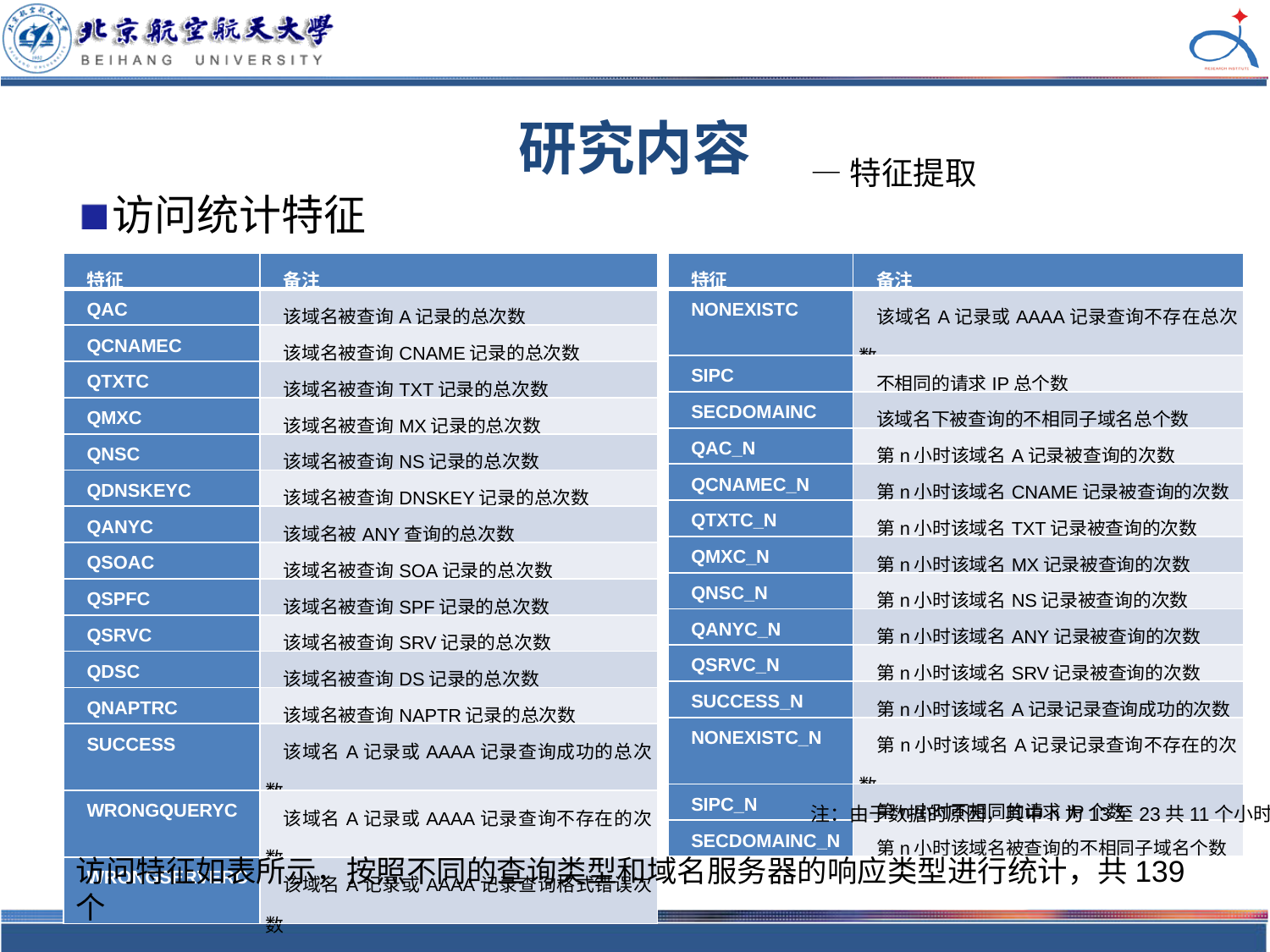

# 研究内容
—特征提取
访问统计特征
| 特征 | 备注 |
| --- | --- |
| qac | 该域名被查询A记录的总次数 |
| qcnamec | 该域名被查询CNAME记录的总次数 |
| qtxtc | 该域名被查询TXT记录的总次数 |
| qmxc | 该域名被查询MX记录的总次数 |
| qnsc | 该域名被查询NS记录的总次数 |
| qdnskeyc | 该域名被查询DNSKEY记录的总次数 |
| qanyc | 该域名被ANY查询的总次数 |
| qsoac | 该域名被查询SOA记录的总次数 |
| qspfc | 该域名被查询SPF记录的总次数 |
| qsrvc | 该域名被查询SRV记录的总次数 |
| qdsc | 该域名被查询DS记录的总次数 |
| qnaptrc | 该域名被查询NAPTR记录的总次数 |
| success | 该域名A记录或AAAA记录查询成功的总次数 |
| wrongqueryc | 该域名A记录或AAAA记录查询不存在的次数 |
| wrongserverc | 该域名A记录或AAAA记录查询格式错误次数 |
| 特征 | 备注 |
| --- | --- |
| nonexistc | 该域名A记录或AAAA记录查询不存在总次数 |
| sipc | 不相同的请求IP总个数 |
| secdomainc | 该域名下被查询的不相同子域名总个数 |
| qac\_n | 第n小时该域名A记录被查询的次数 |
| qcnamec\_n | 第n小时该域名CNAME记录被查询的次数 |
| qtxtc\_n | 第n小时该域名TXT记录被查询的次数 |
| qmxc\_n | 第n小时该域名MX记录被查询的次数 |
| qnsc\_n | 第n小时该域名NS记录被查询的次数 |
| qanyc\_n | 第n小时该域名ANY记录被查询的次数 |
| qsrvc\_n | 第n小时该域名SRV记录被查询的次数 |
| success\_n | 第n小时该域名A记录记录查询成功的次数 |
| nonexistc\_n | 第n小时该域名A记录记录查询不存在的次数 |
| sipc\_n | 第n小时不相同的请求IP个数 |
| secdomainc\_n | 第n小时该域名被查询的不相同子域名个数 |
注：由于数据的原因，其中n为13至23共11个小时

访问特征如表所示，按照不同的查询类型和域名服务器的响应类型进行统计，共139个